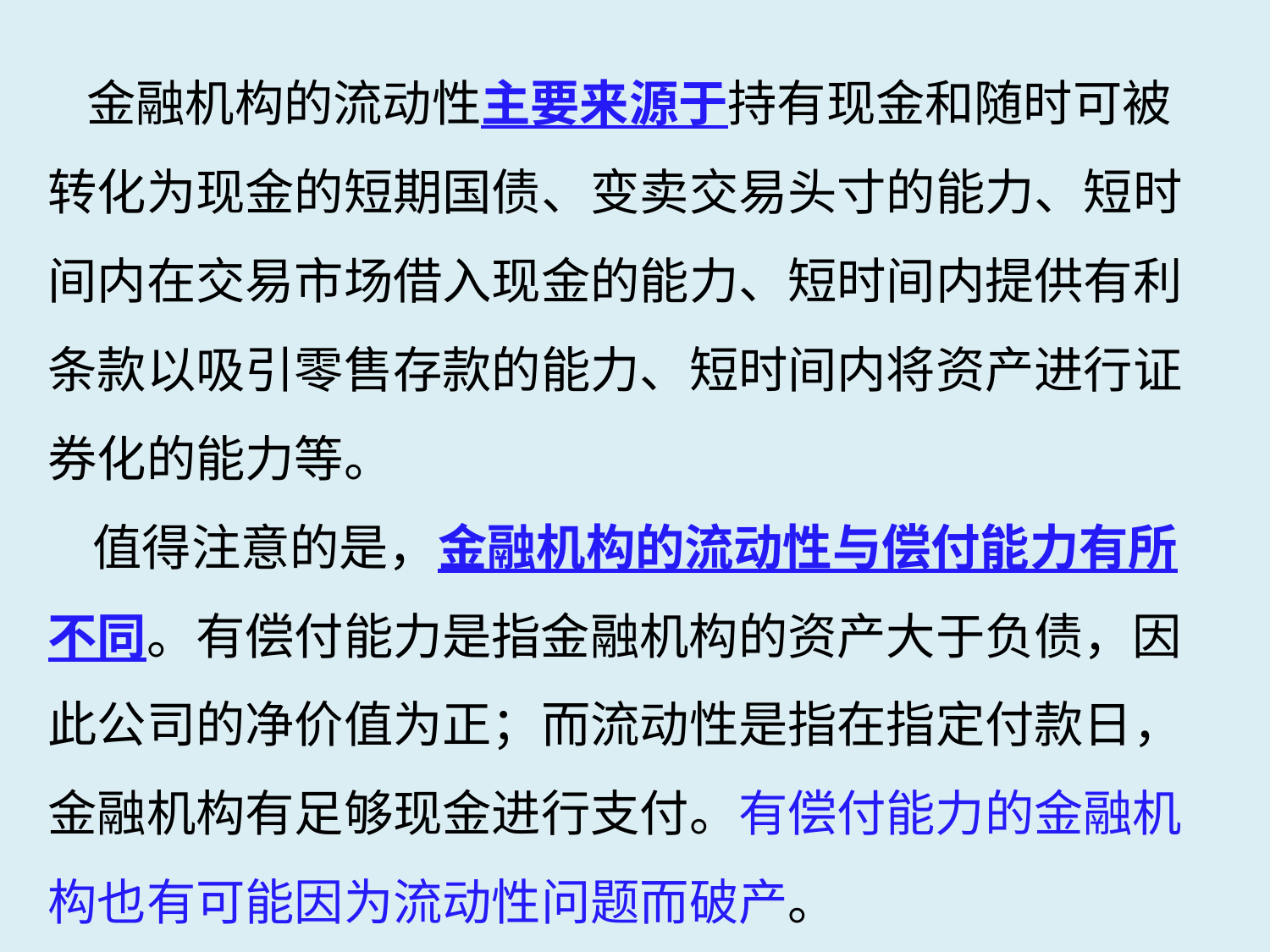

金融机构的流动性主要来源于持有现金和随时可被转化为现金的短期国债、变卖交易头寸的能力、短时间内在交易市场借入现金的能力、短时间内提供有利条款以吸引零售存款的能力、短时间内将资产进行证券化的能力等。
   值得注意的是，金融机构的流动性与偿付能力有所不同。有偿付能力是指金融机构的资产大于负债，因此公司的净价值为正；而流动性是指在指定付款日，金融机构有足够现金进行支付。有偿付能力的金融机构也有可能因为流动性问题而破产。